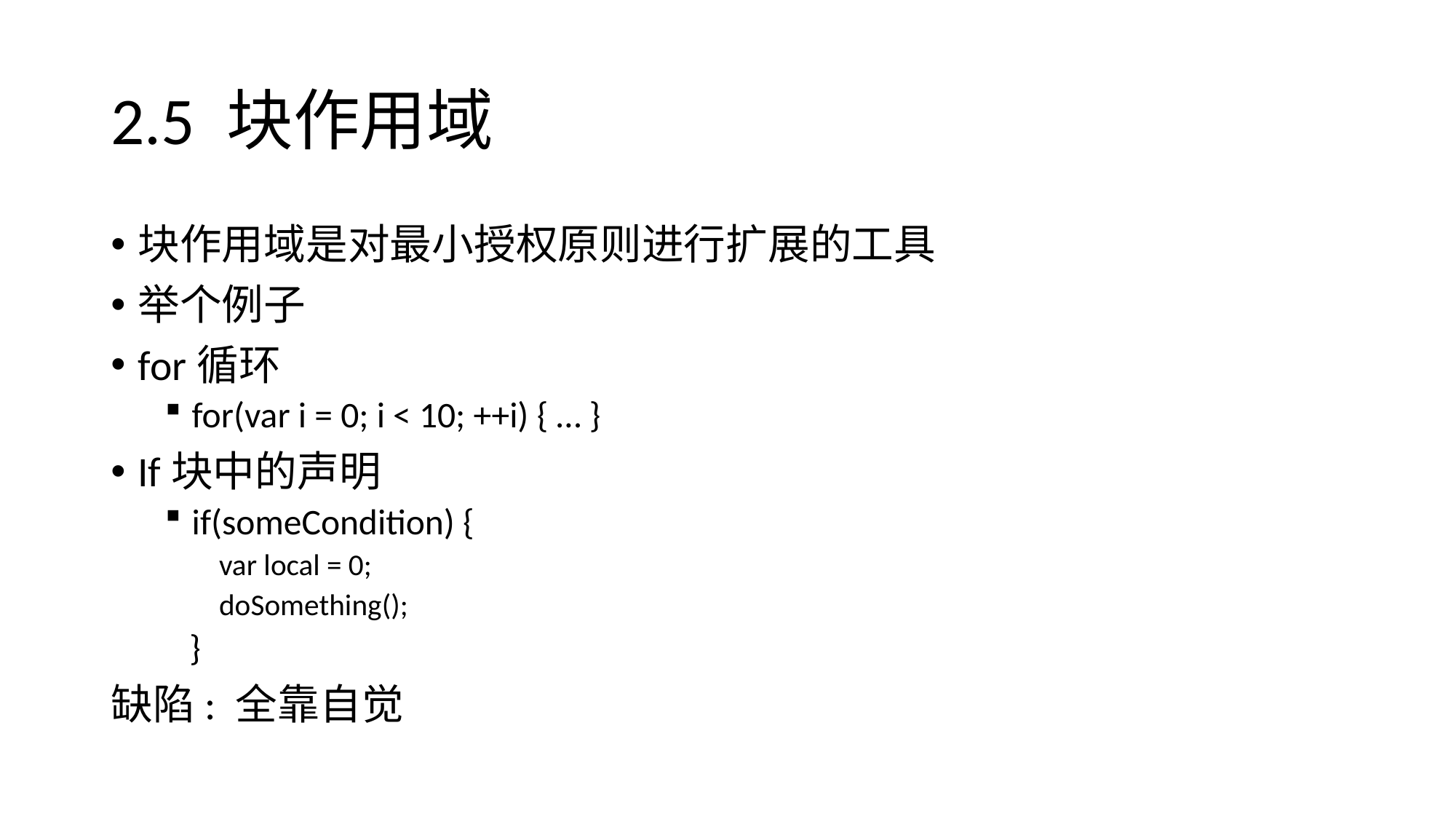

# 2.5 块作用域
块作用域是对最小授权原则进行扩展的工具
举个例子
for循环
for(var i = 0; i < 10; ++i) { … }
If块中的声明
if(someCondition) {
var local = 0;
doSomething();
   }
缺陷: 全靠自觉